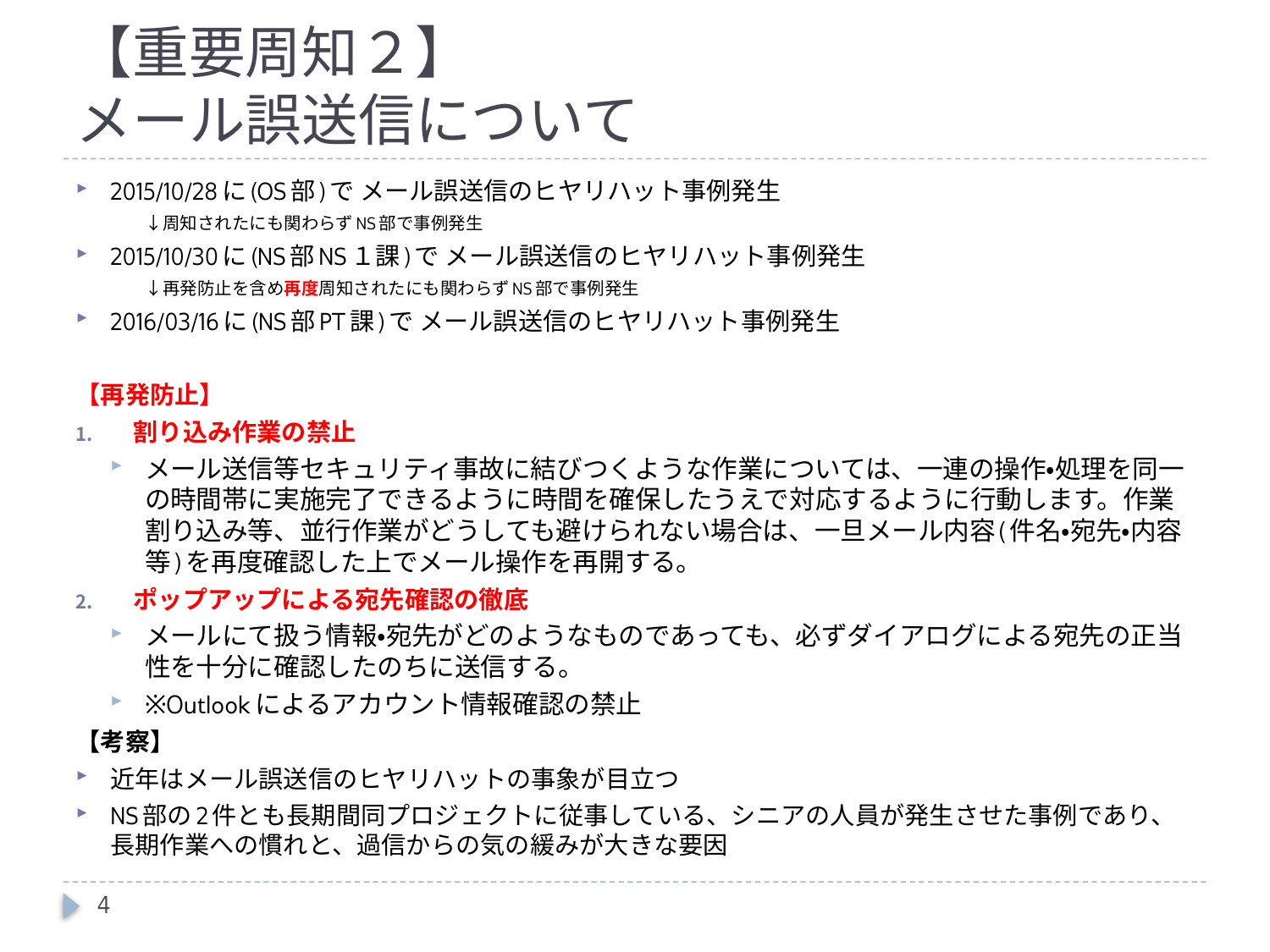

# 【重要周知２】 メール誤送信について
2015/10/28に(OS部)で メール誤送信のヒヤリハット事例発生
　　　　↓周知されたにも関わらずNS部で事例発生
2015/10/30に(NS部NS１課)で メール誤送信のヒヤリハット事例発生
　　　　↓再発防止を含め再度周知されたにも関わらずNS部で事例発生
2016/03/16に(NS部PT課)で メール誤送信のヒヤリハット事例発生

【再発防止】
割り込み作業の禁止
メール送信等セキュリティ事故に結びつくような作業については、一連の操作・処理を同一の時間帯に実施完了できるように時間を確保したうえで対応するように行動します。作業割り込み等、並行作業がどうしても避けられない場合は、一旦メール内容(件名・宛先・内容等)を再度確認した上でメール操作を再開する。
ポップアップによる宛先確認の徹底
メールにて扱う情報・宛先がどのようなものであっても、必ずダイアログによる宛先の正当性を十分に確認したのちに送信する。
※Outlookによるアカウント情報確認の禁止
【考察】
近年はメール誤送信のヒヤリハットの事象が目立つ
NS部の2件とも長期間同プロジェクトに従事している、シニアの人員が発生させた事例であり、長期作業への慣れと、過信からの気の緩みが大きな要因
4